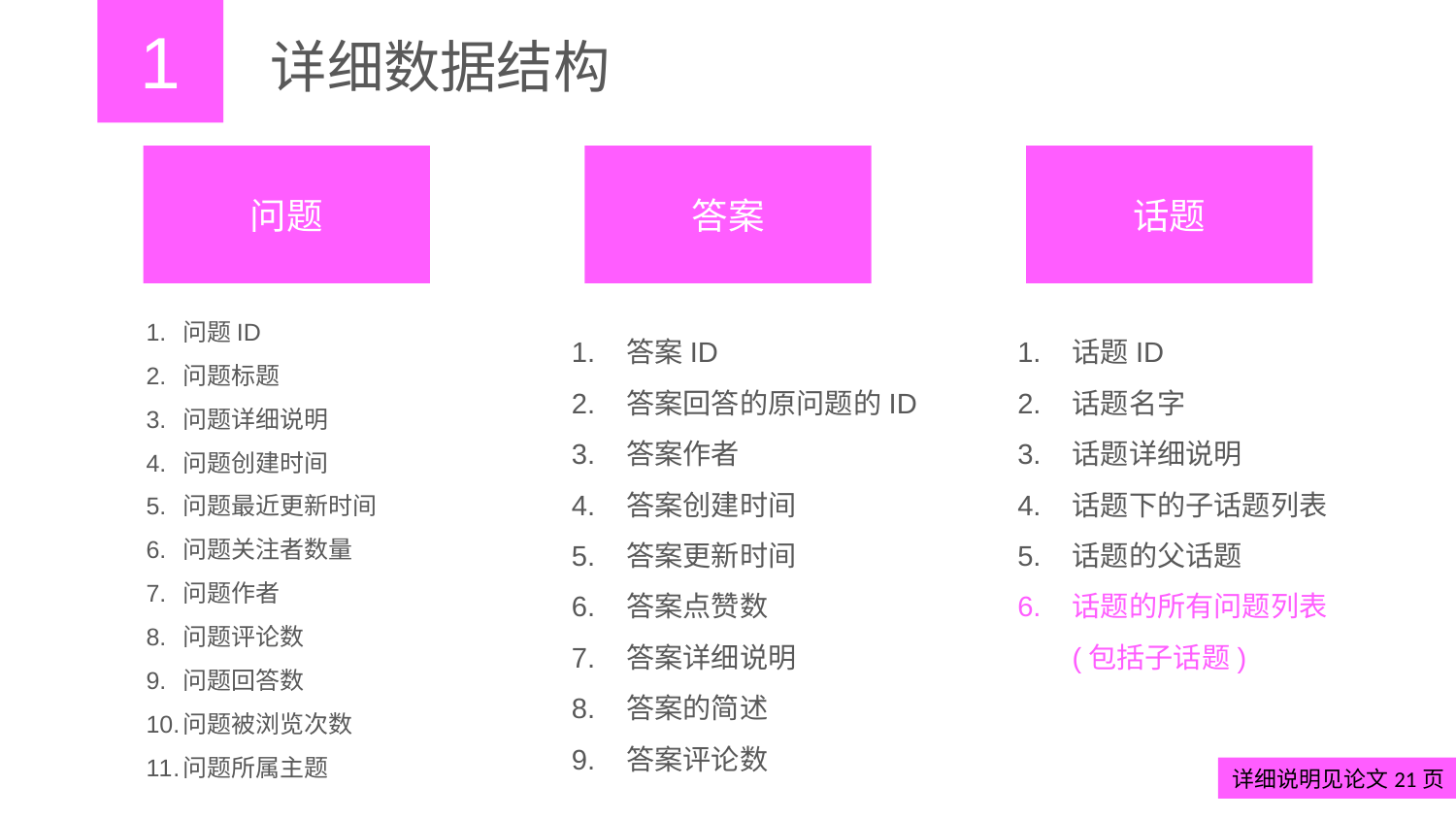

1
# 详细数据结构
问题
答案
话题
问题ID
问题标题
问题详细说明
问题创建时间
问题最近更新时间
问题关注者数量
问题作者
问题评论数
问题回答数
问题被浏览次数
问题所属主题
答案ID
答案回答的原问题的ID
答案作者
答案创建时间
答案更新时间
答案点赞数
答案详细说明
答案的简述
答案评论数
话题ID
话题名字
话题详细说明
话题下的子话题列表
话题的父话题
话题的所有问题列表(包括子话题)
详细说明见论文21页